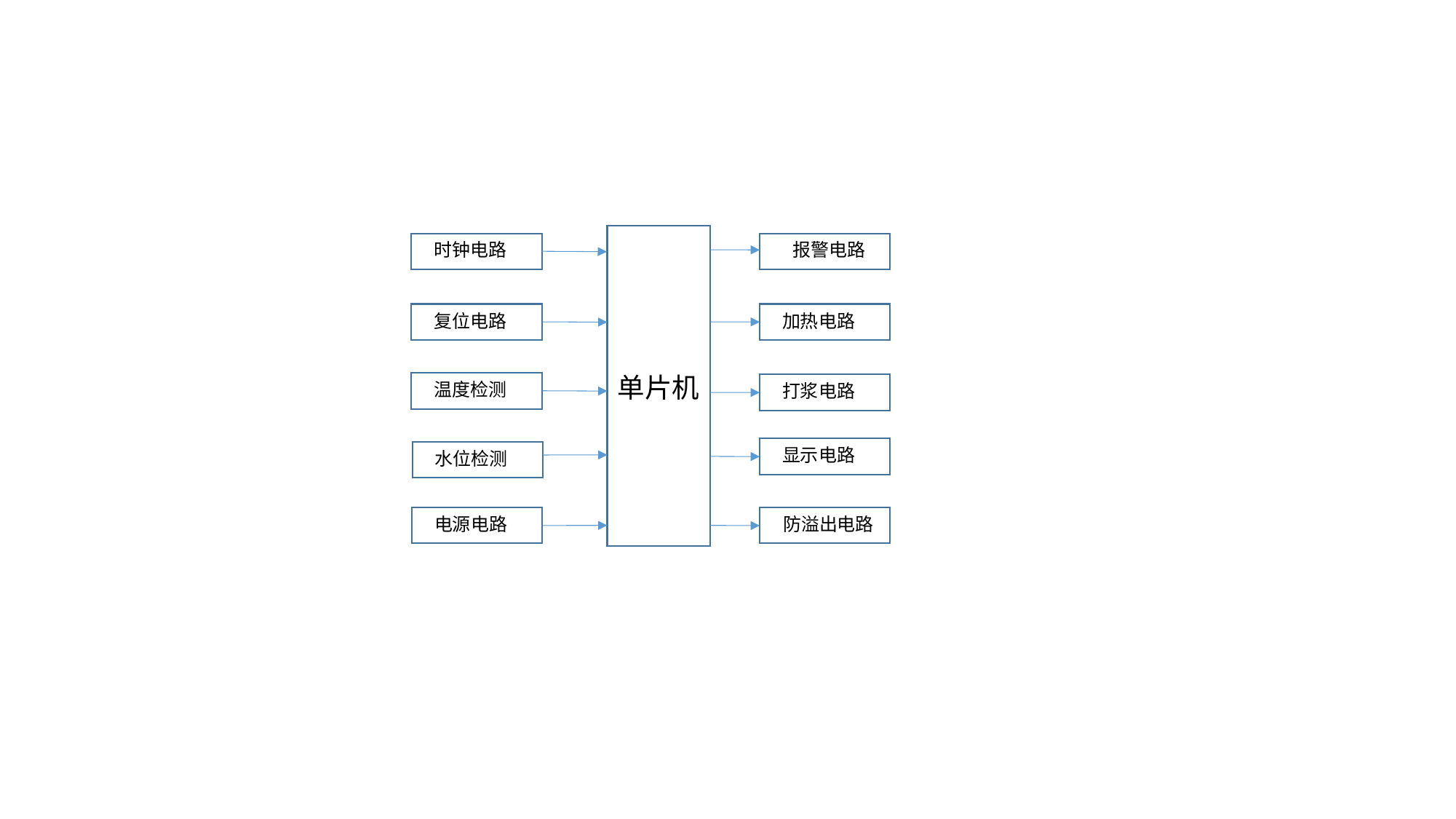

时钟电路

报警电路

复位电路

加热电路
单片机

温度检测

打浆电路

显示电路

水位检测

电源电路

防溢出电路